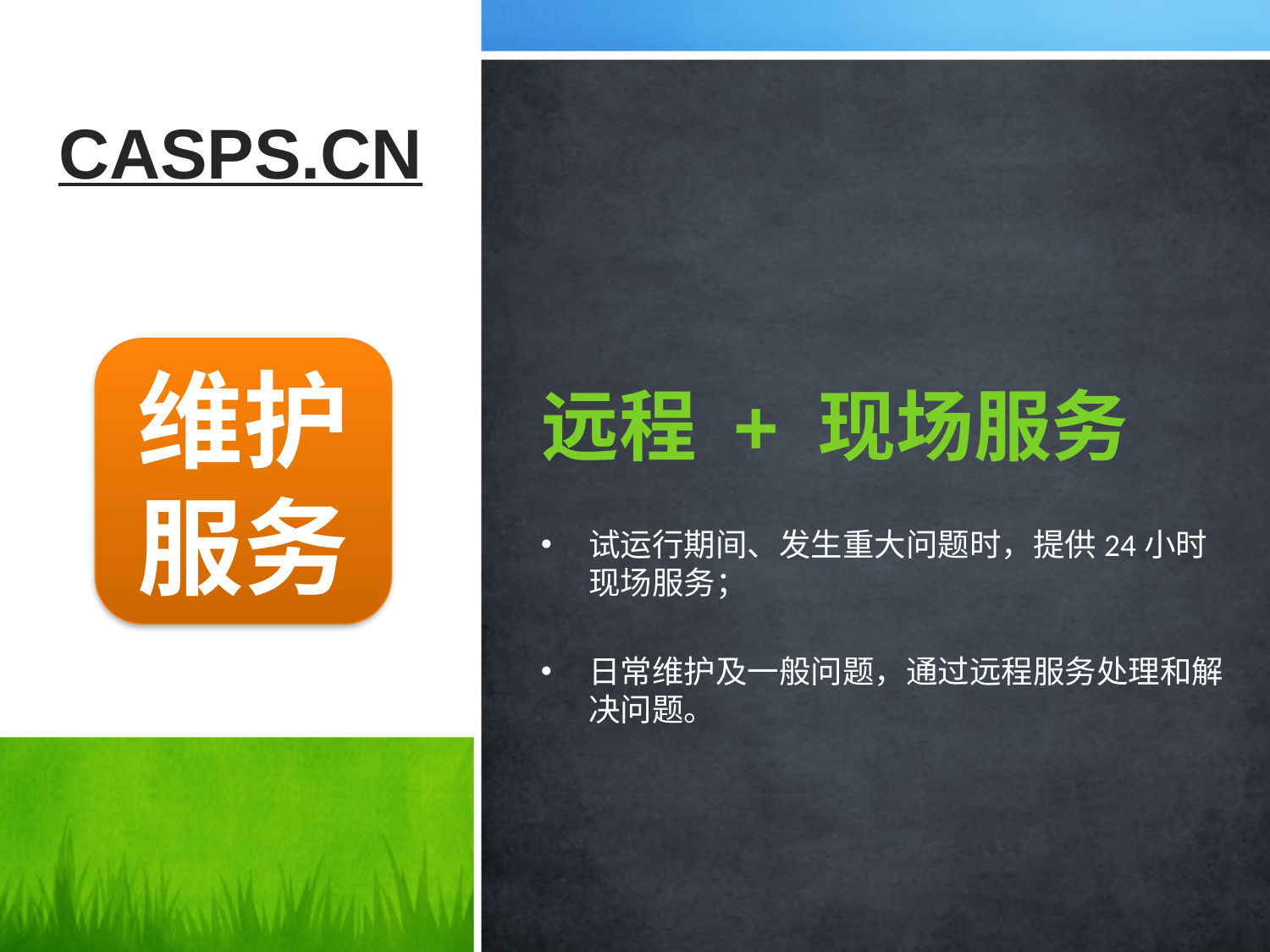

# CASPS.CN
远程 + 现场服务
维护服务
试运行期间、发生重大问题时，提供24小时现场服务；

日常维护及一般问题，通过远程服务处理和解决问题。